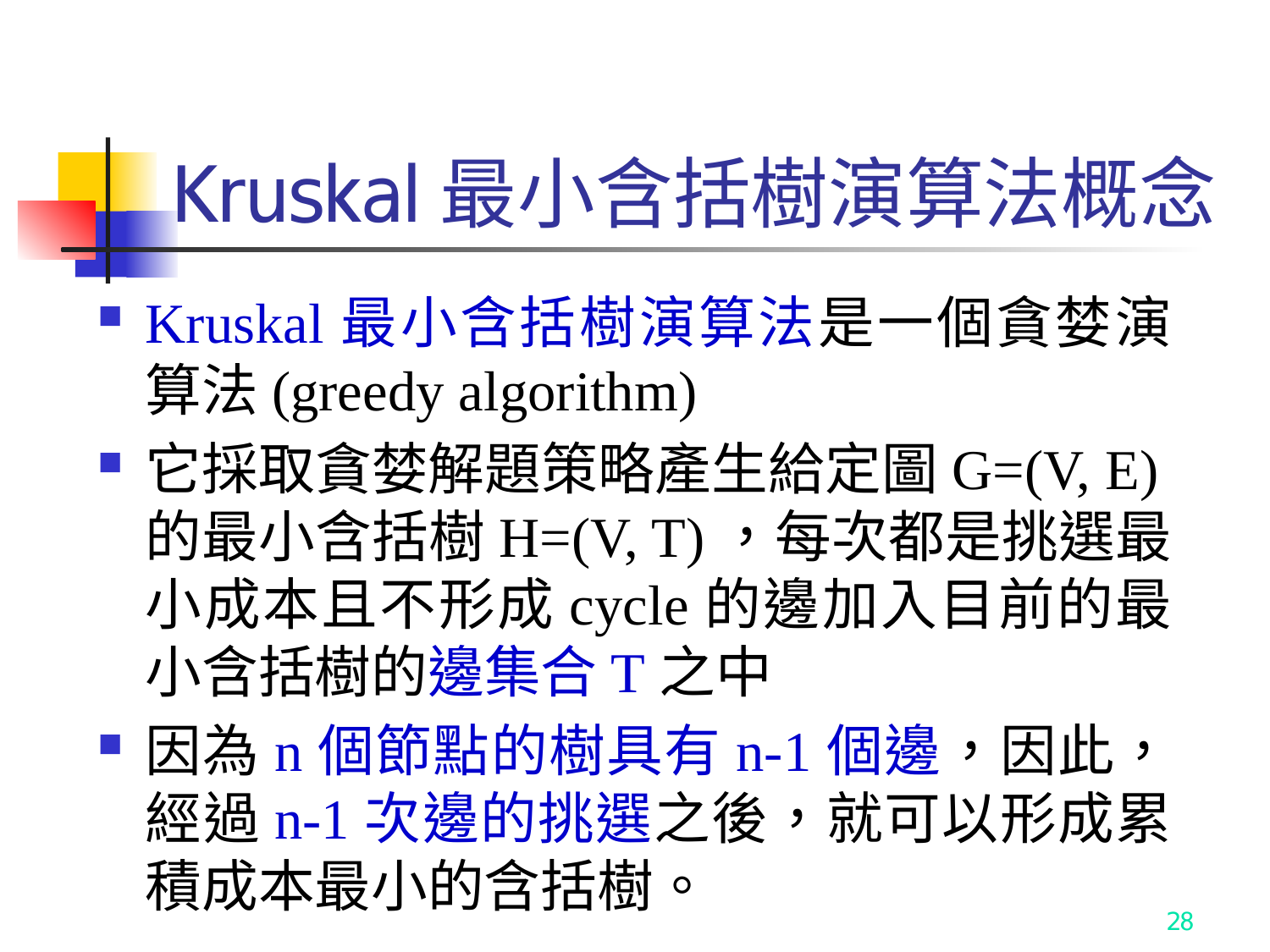

# Kruskal最小含括樹演算法概念
Kruskal最小含括樹演算法是一個貪婪演算法(greedy algorithm)
它採取貪婪解題策略產生給定圖G=(V, E)的最小含括樹H=(V, T)，每次都是挑選最小成本且不形成cycle的邊加入目前的最小含括樹的邊集合T之中
因為n個節點的樹具有n-1個邊，因此，經過n-1次邊的挑選之後，就可以形成累積成本最小的含括樹。
28